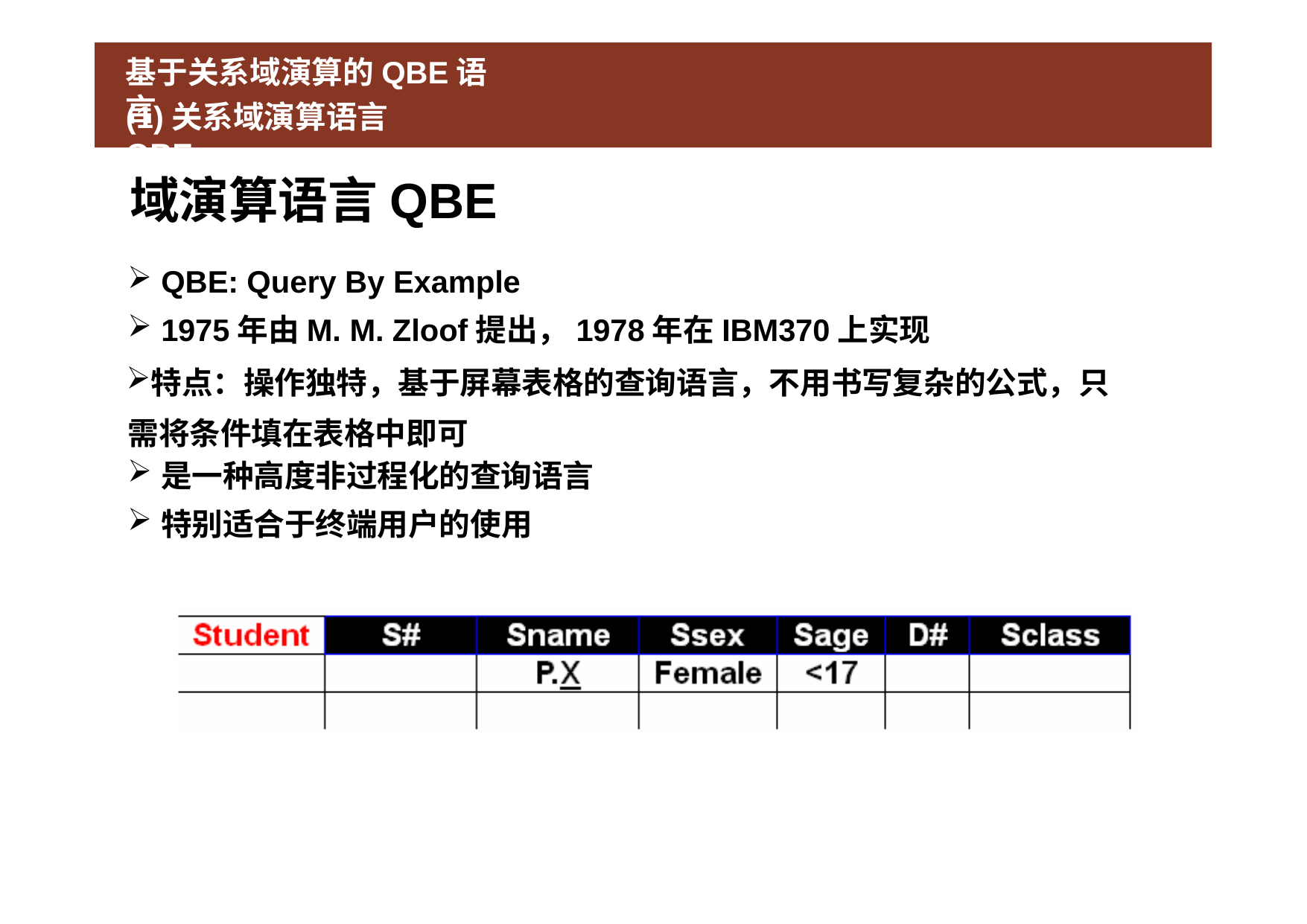

# 基于关系域演算的QBE语言
(1)关系域演算语言QBE
域演算语言QBE
QBE: Query By Example
1975年由M. M. Zloof提出，1978年在IBM370上实现
特点：操作独特，基于屏幕表格的查询语言，不用书写复杂的公式，只 需将条件填在表格中即可
是一种高度非过程化的查询语言
特别适合于终端用户的使用